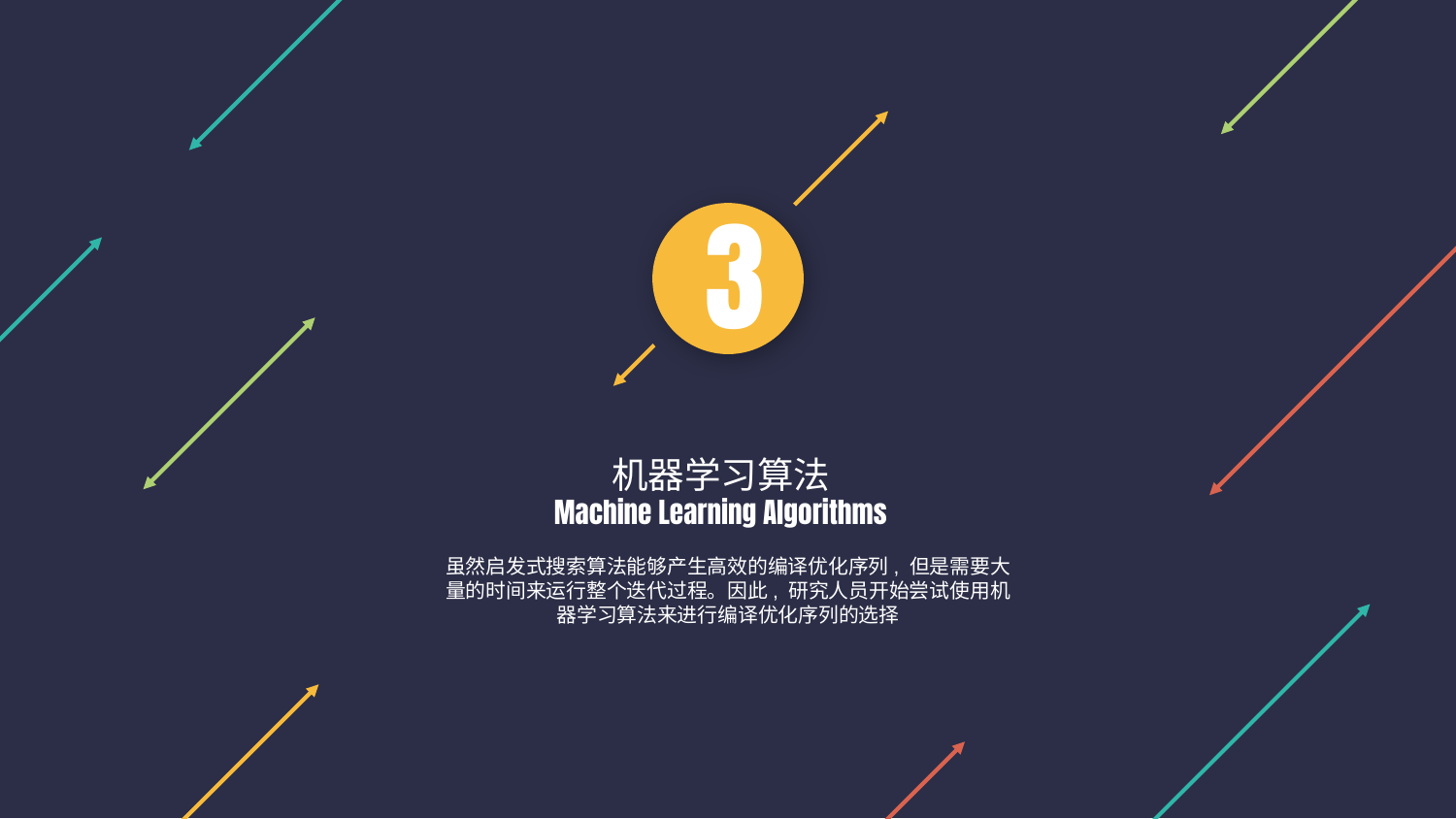

3
机器学习算法
Machine Learning Algorithms
虽然启发式搜索算法能够产生高效的编译优化序列, 但是需要大量的时间来运行整个迭代过程。因此, 研究人员开始尝试使用机器学习算法来进行编译优化序列的选择